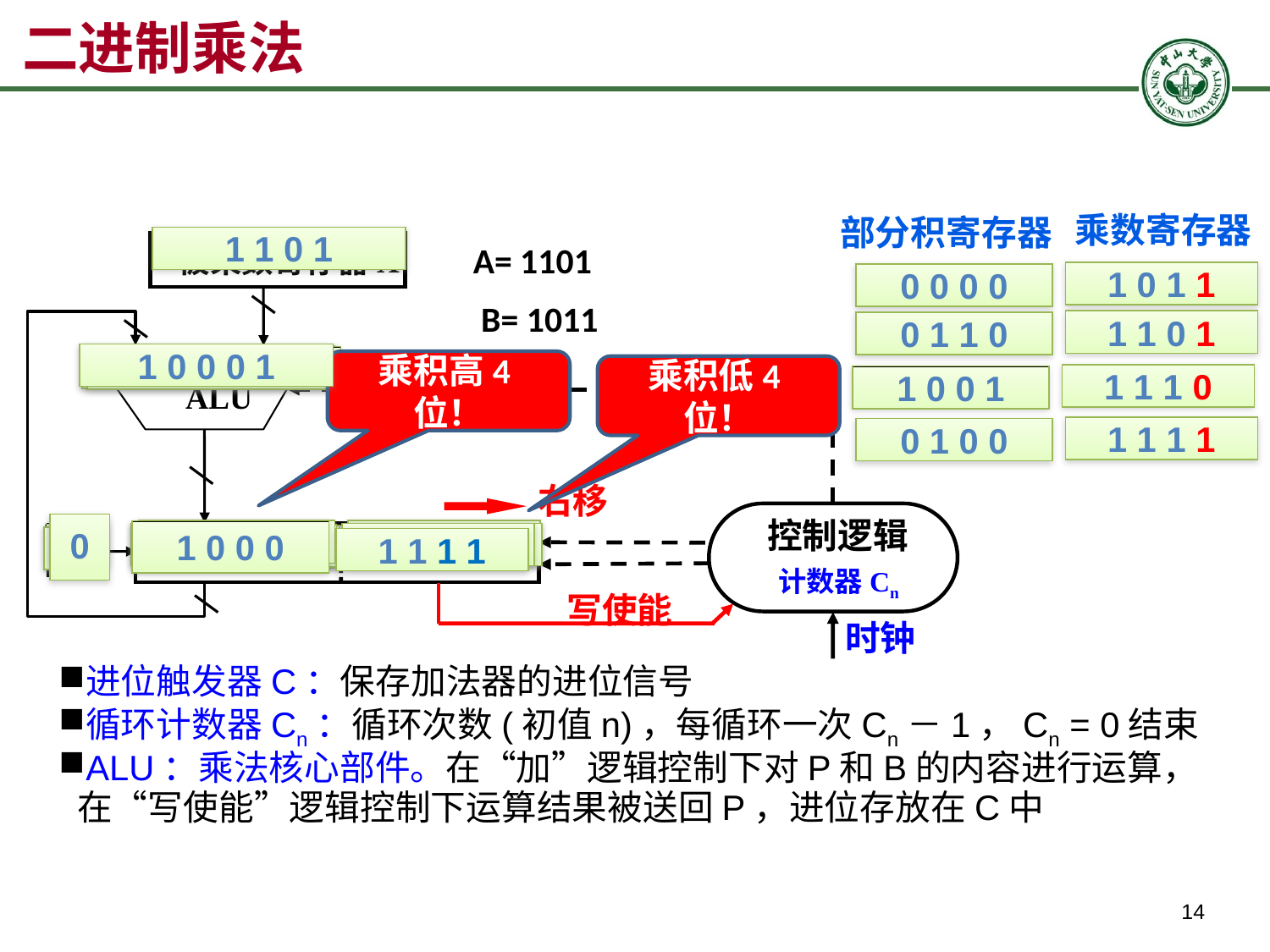

# 二进制乘法
乘数寄存器
部分积寄存器
A= 1101
 B= 1011
1 1 0 1

被乘数寄存器X

加
 ALU

右移

控制逻辑

C
部分积寄存器P
乘数寄存器Y

计数器Cn
写使能

时钟

1 0 1 1
0 0 0 0
1 1 0 1
0 1 1 0
1 0 0 0 1
0 1 1 0 1
1 0 0 1 1
乘积高4位！
乘积低4位！
1 1 1 0
1 0 0 1
1 1 1 1
0 1 0 0
0
1 0 1 1
0 0 0 1
1 0 0 0
0 0 0 0
1
0 0 1 1
1 1 1 1
1 1 0 1
1 1 1 0
1
0 1 0 0
0 1 1 0
1 0 0 1
1 1 0 1
0
0
1 1 1 1
进位触发器C：保存加法器的进位信号
循环计数器Cn：循环次数(初值n)，每循环一次Cn－1，Cn = 0结束
ALU：乘法核心部件。在“加”逻辑控制下对P和B的内容进行运算，在“写使能”逻辑控制下运算结果被送回P，进位存放在C中